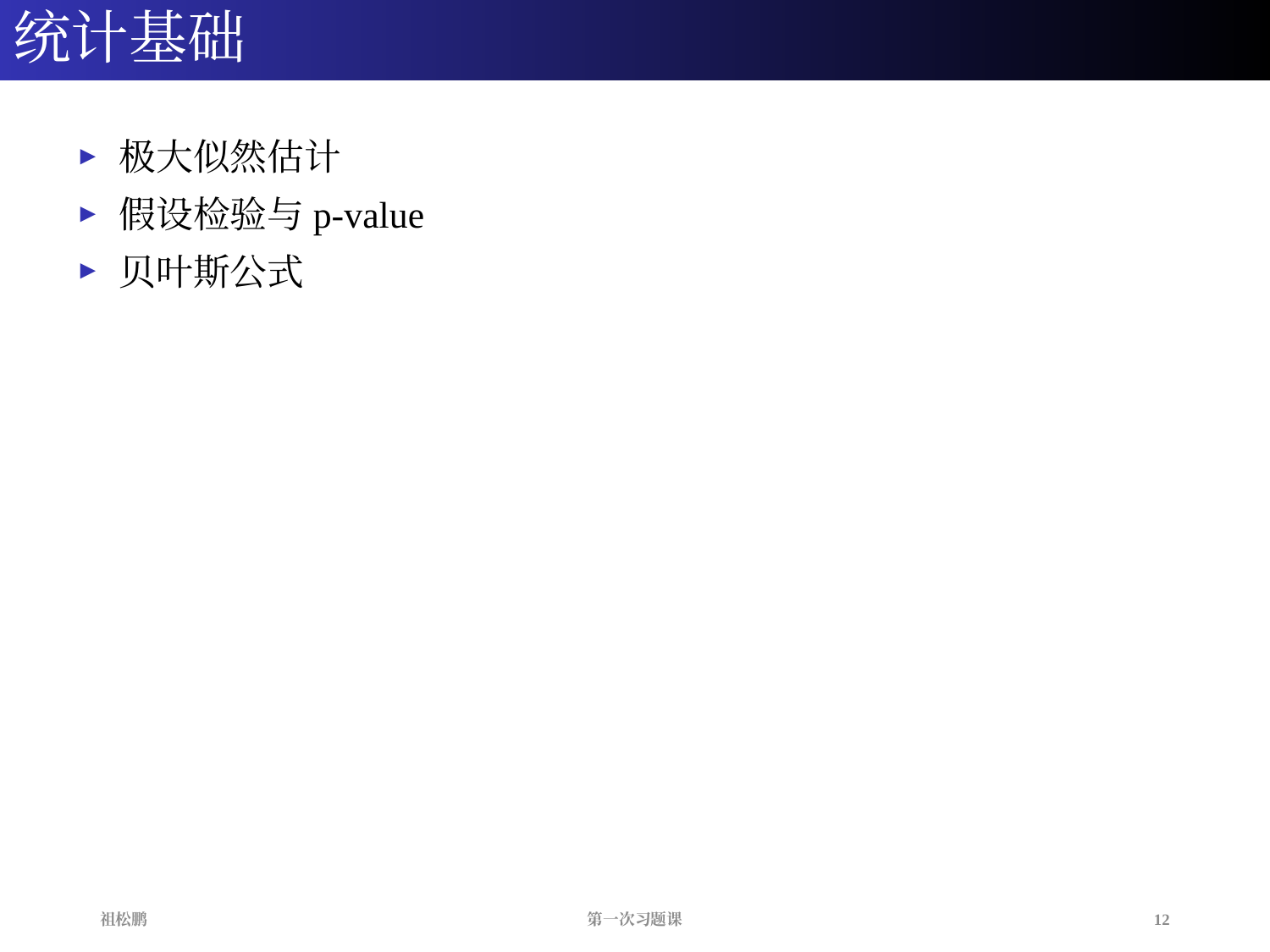

# 统计基础
 极大似然估计
 假设检验与p-value
 贝叶斯公式
12
第一次习题课
祖松鹏